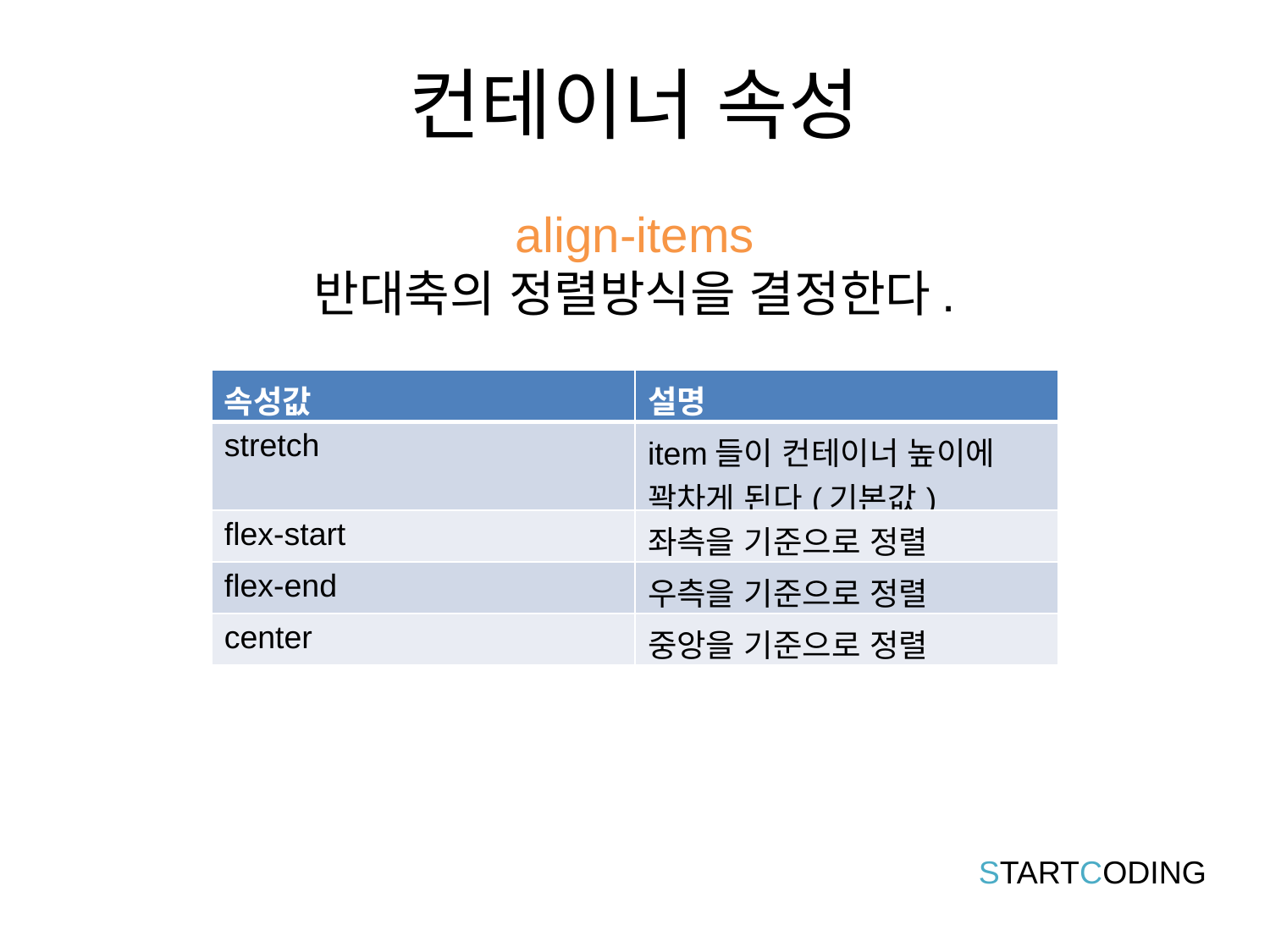

# 컨테이너 속성
align-items
반대축의 정렬방식을 결정한다.

| 속성값 | 설명 |
| --- | --- |
| stretch | item들이 컨테이너 높이에 꽉차게 된다(기본값) |
| flex-start | 좌측을 기준으로 정렬 |
| flex-end | 우측을 기준으로 정렬 |
| center | 중앙을 기준으로 정렬 |
STARTCODING